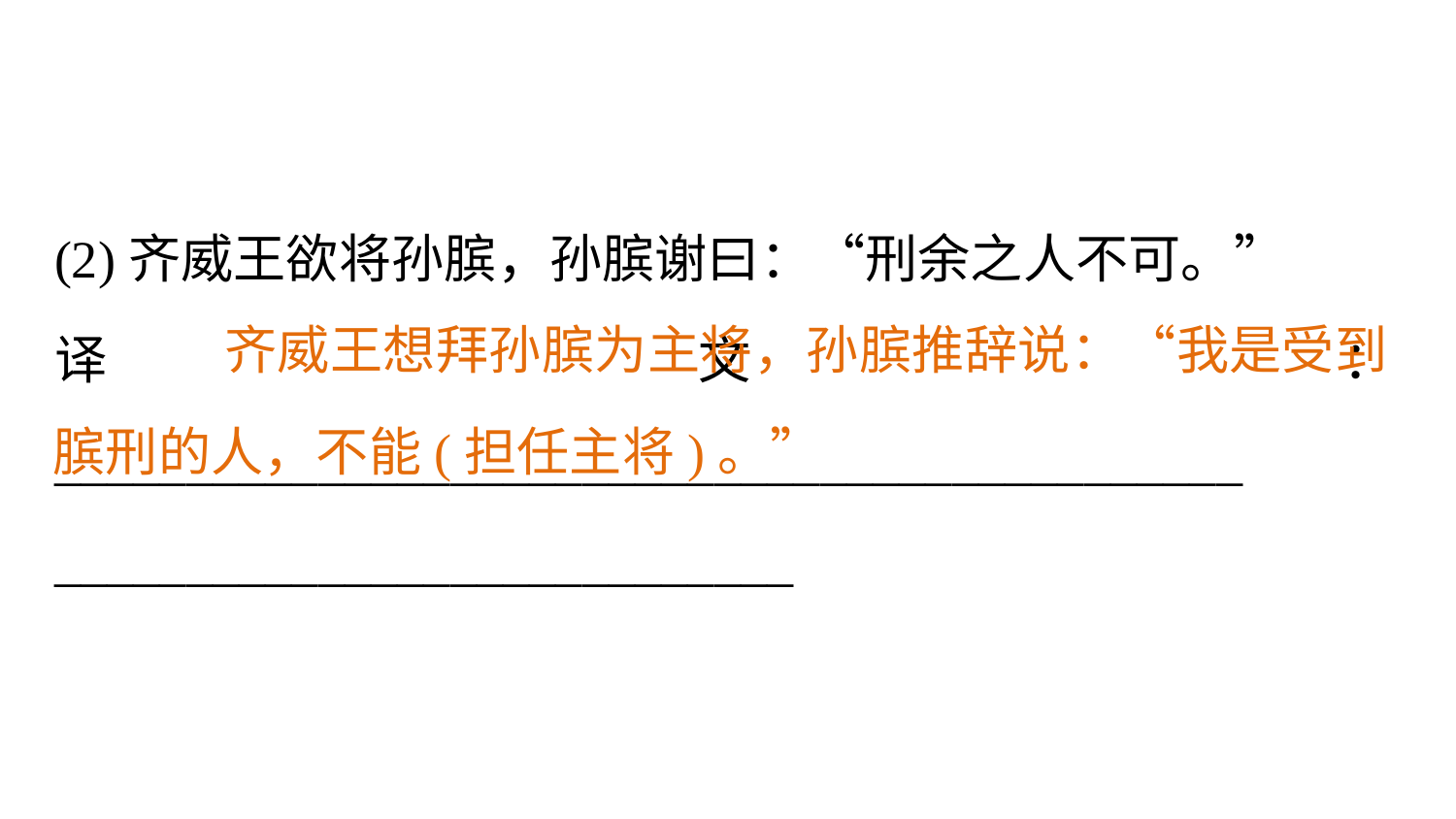

(2)齐威王欲将孙膑，孙膑谢曰：“刑余之人不可。”
译文：_____________________________________________
____________________________
             齐威王想拜孙膑为主将，孙膑推辞说：“我是受到膑刑的人，不能(担任主将)。”